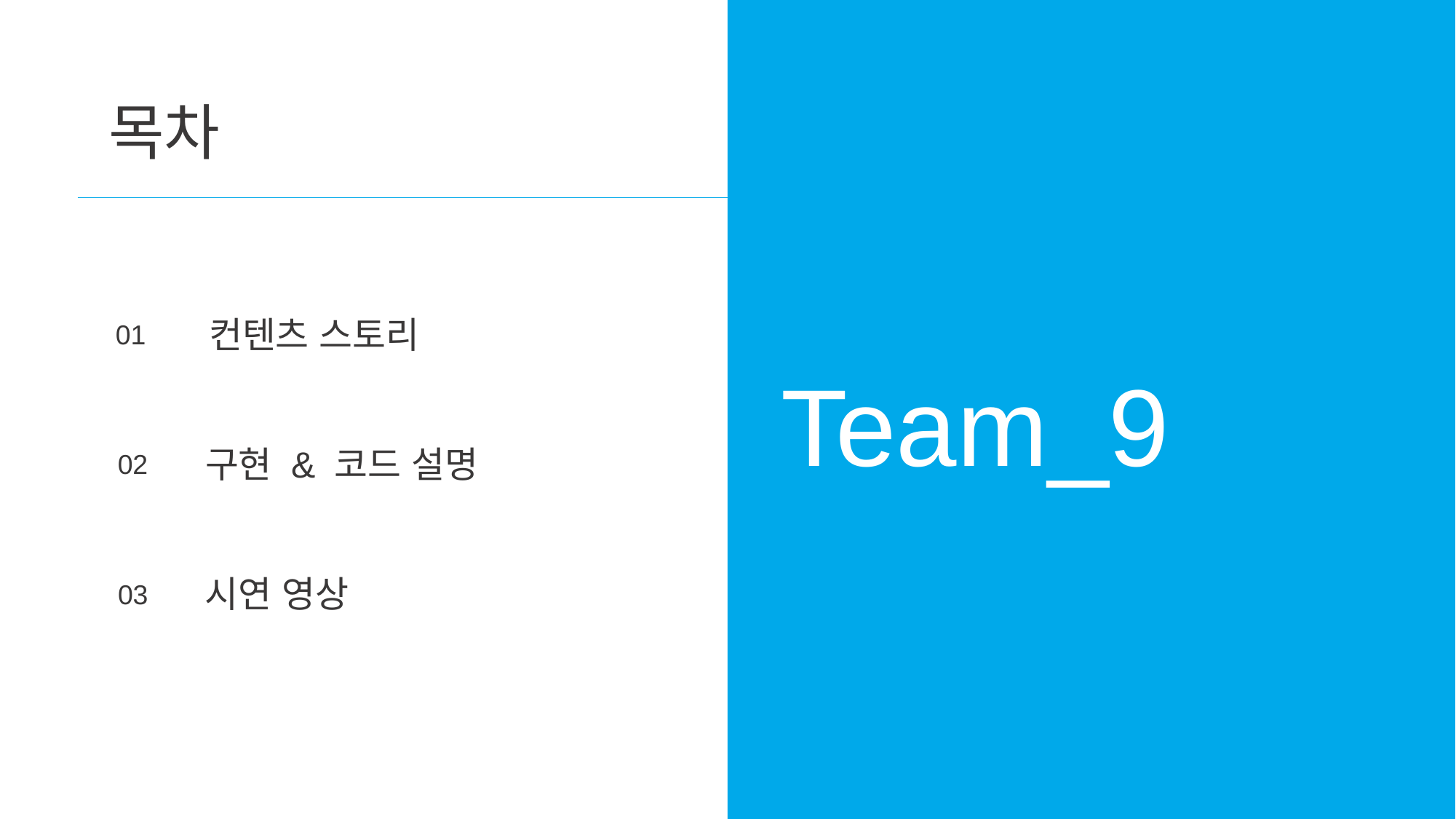

목차
컨텐츠 스토리
01
Team_9
구현 & 코드 설명
02
시연 영상
03